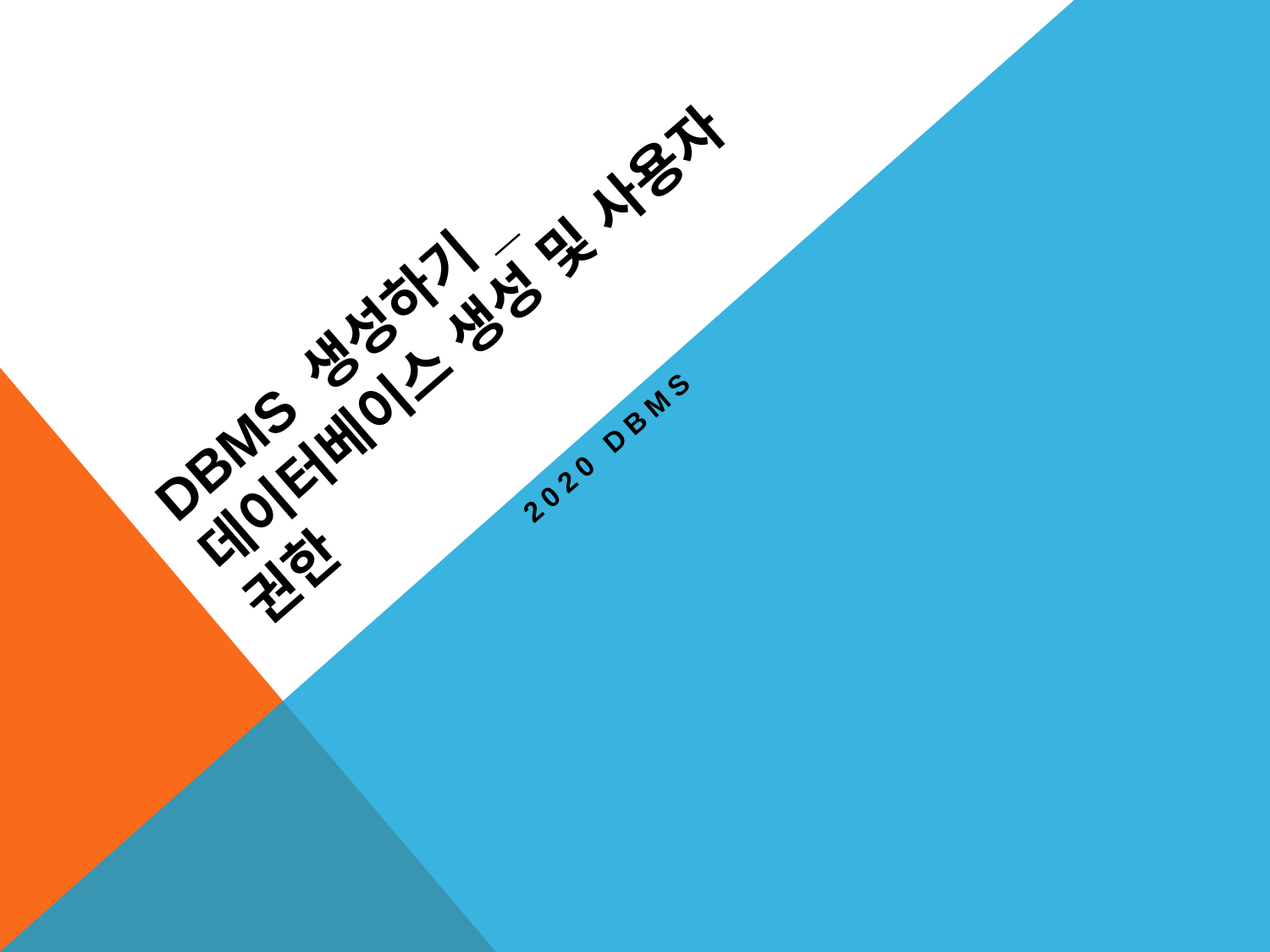

# DBMS 생성하기_데이터베이스 생성 및 사용자 권한
2020 DBMS